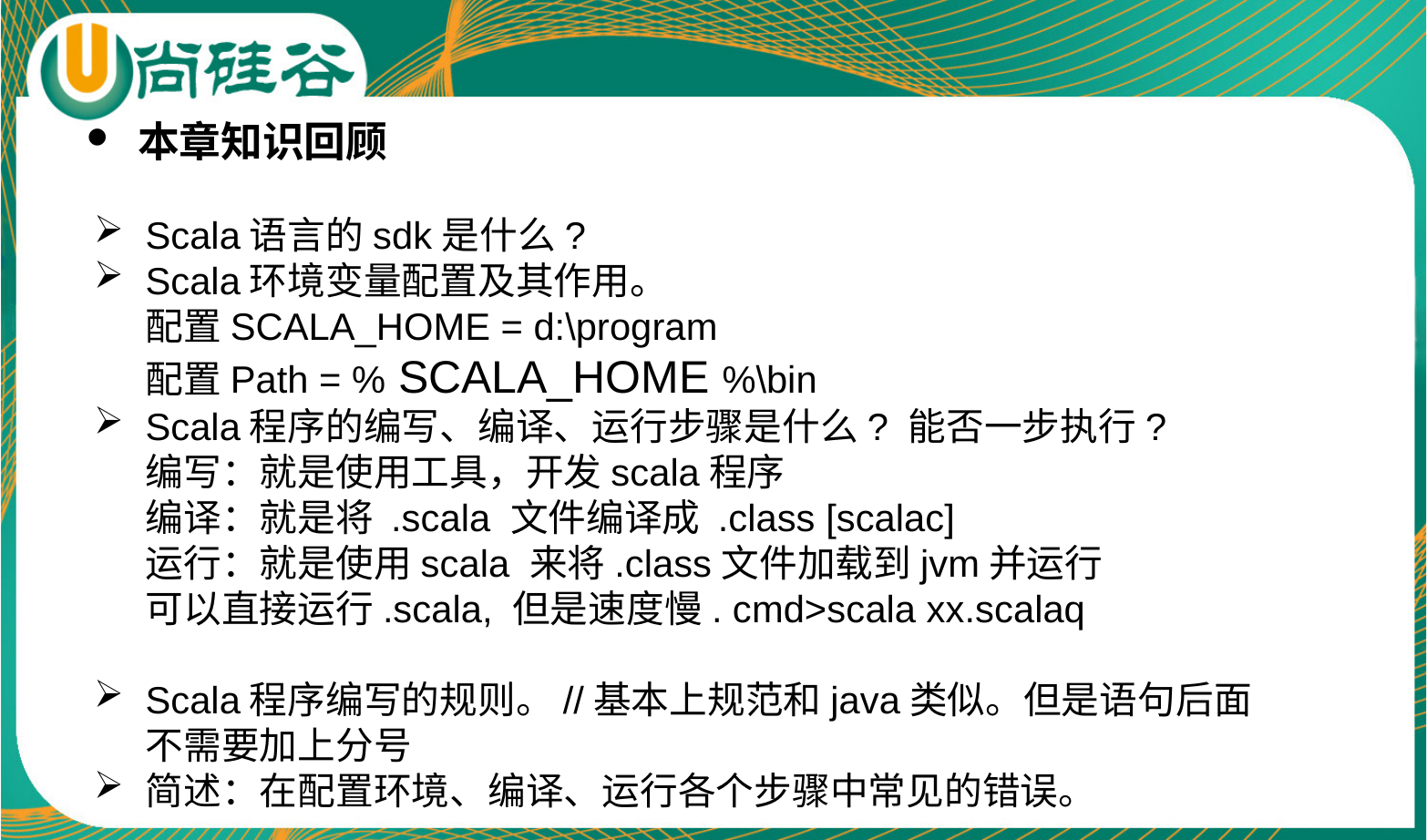

本章知识回顾
Scala语言的sdk是什么?
Scala环境变量配置及其作用。
配置SCALA_HOME = d:\program
配置Path = % SCALA_HOME %\bin
Scala程序的编写、编译、运行步骤是什么? 能否一步执行?
编写：就是使用工具，开发scala程序
编译：就是将 .scala 文件编译成 .class [scalac]
运行：就是使用scala 来将.class文件加载到jvm并运行
可以直接运行.scala, 但是速度慢. cmd>scala xx.scalaq

Scala程序编写的规则。//基本上规范和java类似。但是语句后面不需要加上分号
简述：在配置环境、编译、运行各个步骤中常见的错误。